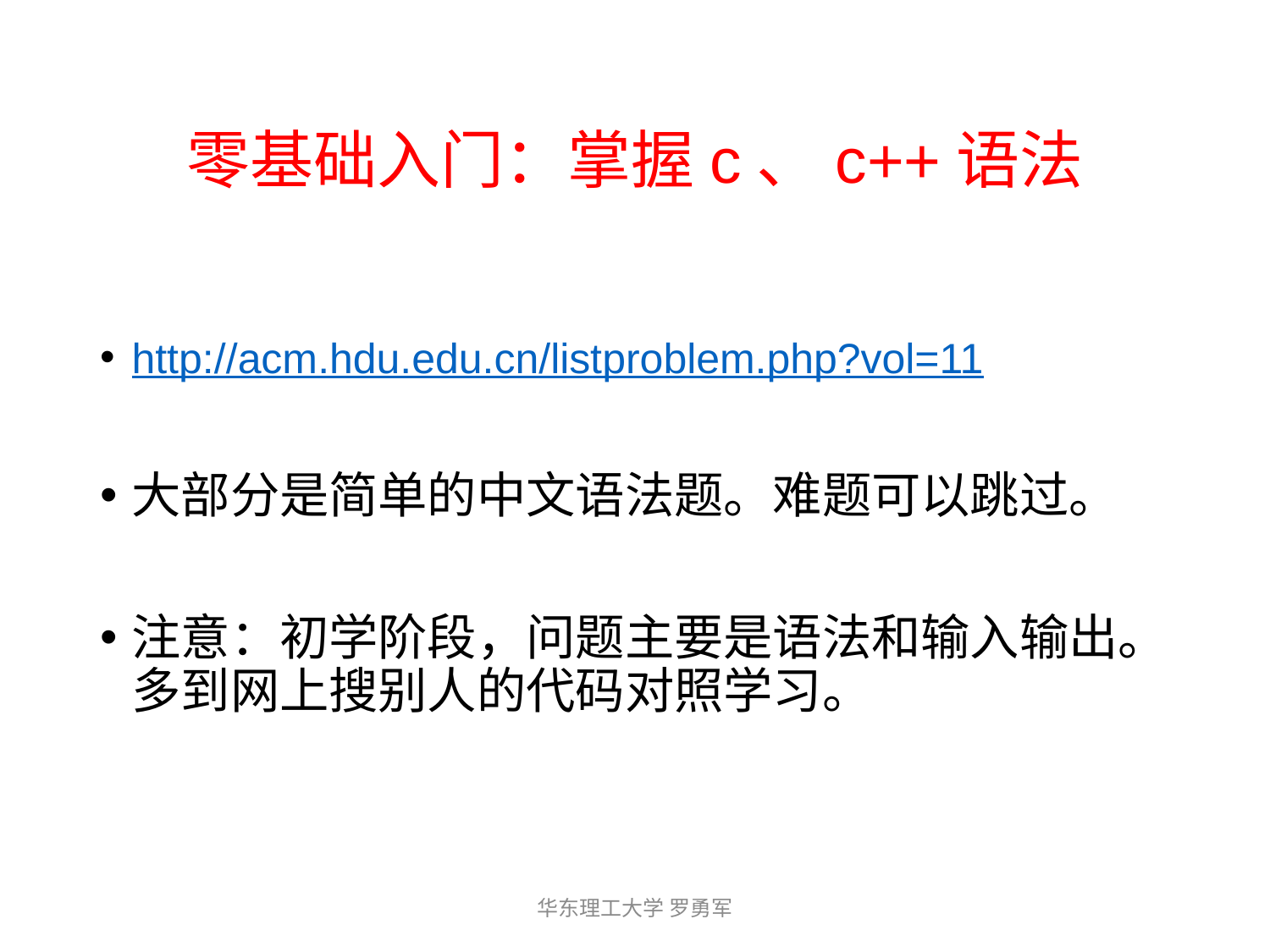

# 零基础入门：掌握c、c++语法

http://acm.hdu.edu.cn/listproblem.php?vol=11

大部分是简单的中文语法题。难题可以跳过。

注意：初学阶段，问题主要是语法和输入输出。多到网上搜别人的代码对照学习。
华东理工大学 罗勇军